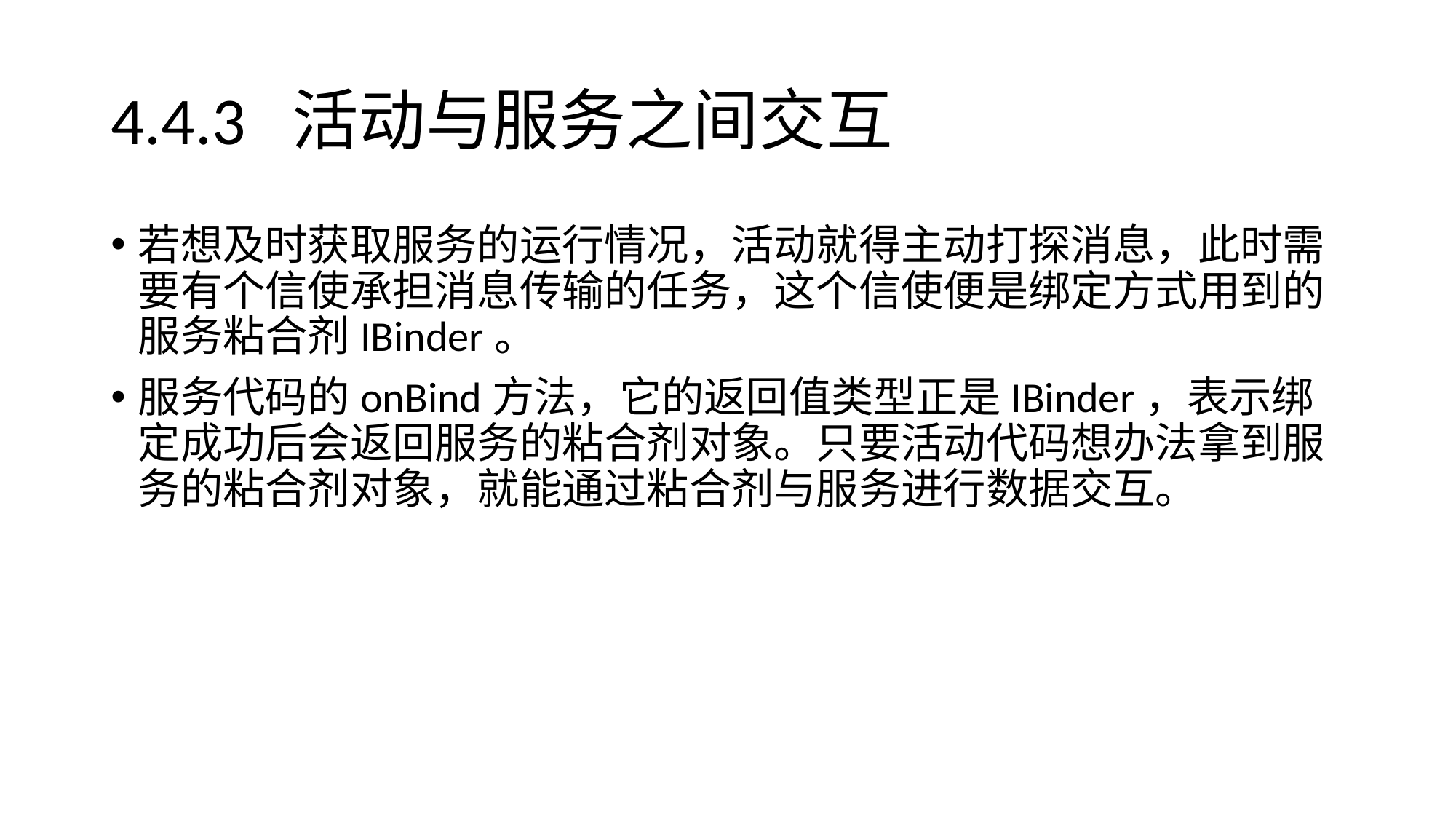

# 4.4.3  活动与服务之间交互
若想及时获取服务的运行情况，活动就得主动打探消息，此时需要有个信使承担消息传输的任务，这个信使便是绑定方式用到的服务粘合剂IBinder。
服务代码的onBind方法，它的返回值类型正是IBinder，表示绑定成功后会返回服务的粘合剂对象。只要活动代码想办法拿到服务的粘合剂对象，就能通过粘合剂与服务进行数据交互。